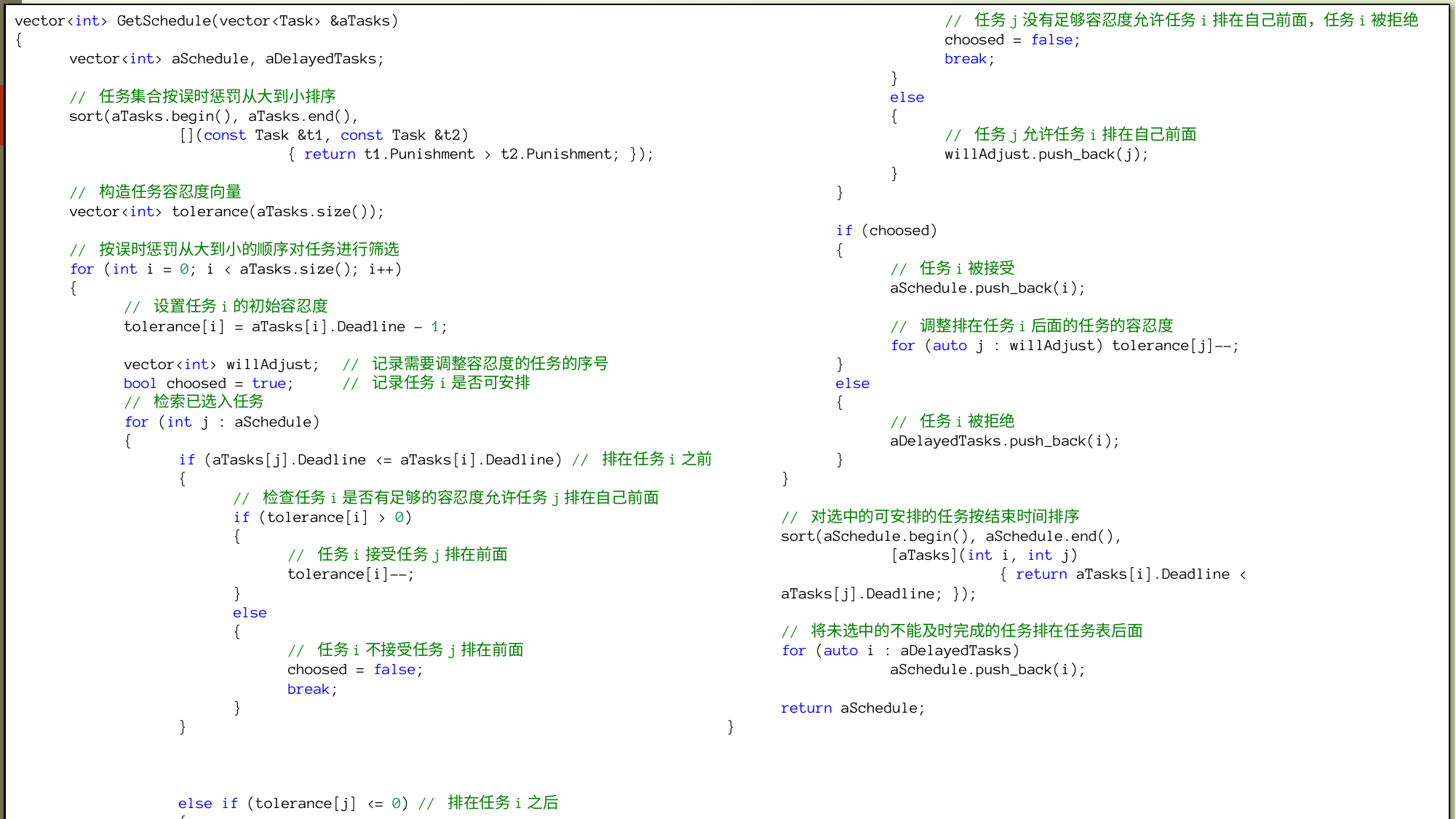

vector<int> GetSchedule(vector<Task> &aTasks)
{
vector<int> aSchedule, aDelayedTasks;
// 任务集合按误时惩罚从大到小排序
sort(aTasks.begin(), aTasks.end(),
	[](const Task &t1, const Task &t2)
		{ return t1.Punishment > t2.Punishment; });
// 构造任务容忍度向量
vector<int> tolerance(aTasks.size());
// 按误时惩罚从大到小的顺序对任务进行筛选
for (int i = 0; i < aTasks.size(); i++)
{
// 设置任务i的初始容忍度
tolerance[i] = aTasks[i].Deadline - 1;
vector<int> willAdjust; 	// 记录需要调整容忍度的任务的序号
bool choosed = true; 	// 记录任务i是否可安排
// 检索已选入任务
for (int j : aSchedule)
{
if (aTasks[j].Deadline <= aTasks[i].Deadline) // 排在任务i之前
{
// 检查任务i是否有足够的容忍度允许任务j排在自己前面
if (tolerance[i] > 0)
{
// 任务i接受任务j排在前面
tolerance[i]--;
}
else
{
// 任务i不接受任务j排在前面
choosed = false;
break;
}
}

else if (tolerance[j] <= 0) // 排在任务i之后
{
// 任务j没有足够容忍度允许任务i排在自己前面，任务i被拒绝
choosed = false;
break;
}
else
{
// 任务j允许任务i排在自己前面
willAdjust.push_back(j);
}
}
if (choosed)
{
// 任务i被接受
aSchedule.push_back(i);
// 调整排在任务i后面的任务的容忍度
for (auto j : willAdjust) tolerance[j]--;
}
else
{
// 任务i被拒绝
aDelayedTasks.push_back(i);
}
}
// 对选中的可安排的任务按结束时间排序
sort(aSchedule.begin(), aSchedule.end(),
	[aTasks](int i, int j)
		{ return aTasks[i].Deadline < aTasks[j].Deadline; });
// 将未选中的不能及时完成的任务排在任务表后面
for (auto i : aDelayedTasks)
	aSchedule.push_back(i);
return aSchedule;
}
struct Task
{
int Deadline;
int Punishment;
};